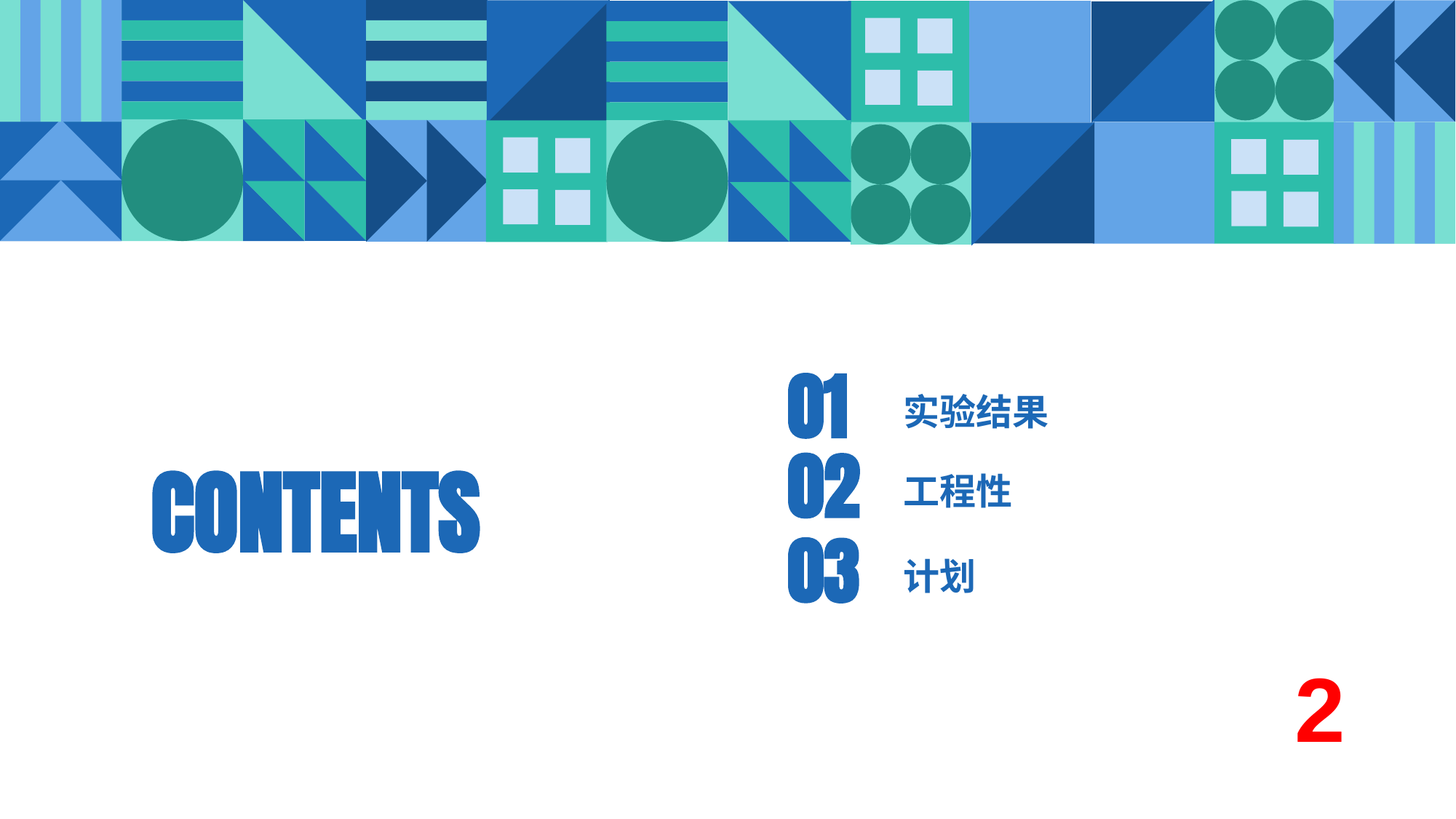

01
实验结果
02
工程性
CONTENTS
03
计划
2